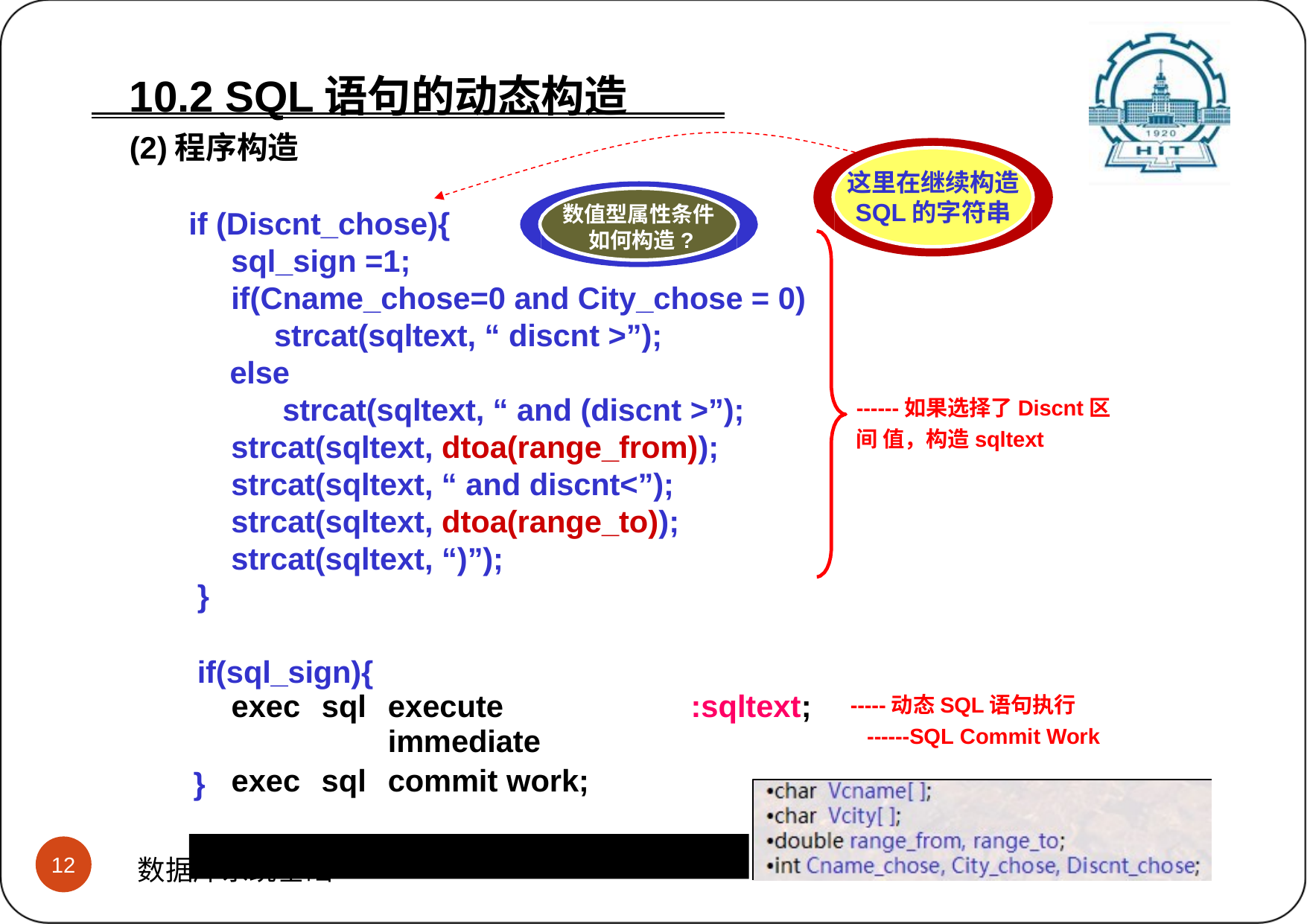

# 10.2 SQL语句的动态构造 (2)程序构造

这里在继续构造
SQL的字符串

数值型属性条件 如何构造?
if (Discnt_chose){ sql_sign =1;

if(Cname_chose=0 and City_chose = 0) strcat(sqltext, “ discnt >”);
else
strcat(sqltext, “ and (discnt >”); strcat(sqltext, dtoa(range_from)); strcat(sqltext, “ and discnt<”); strcat(sqltext, dtoa(range_to)); strcat(sqltext, “)”);
------如果选择了Discnt区间 值，构造sqltext
}

if(sql_sign){
-----动态SQL语句执行
------SQL Commit Work
}

Customers(Cid, Cname, City, discnt)
| exec sql | execute immediate | :sqltext; |
| --- | --- | --- |
| exec sql | commit work; |  |